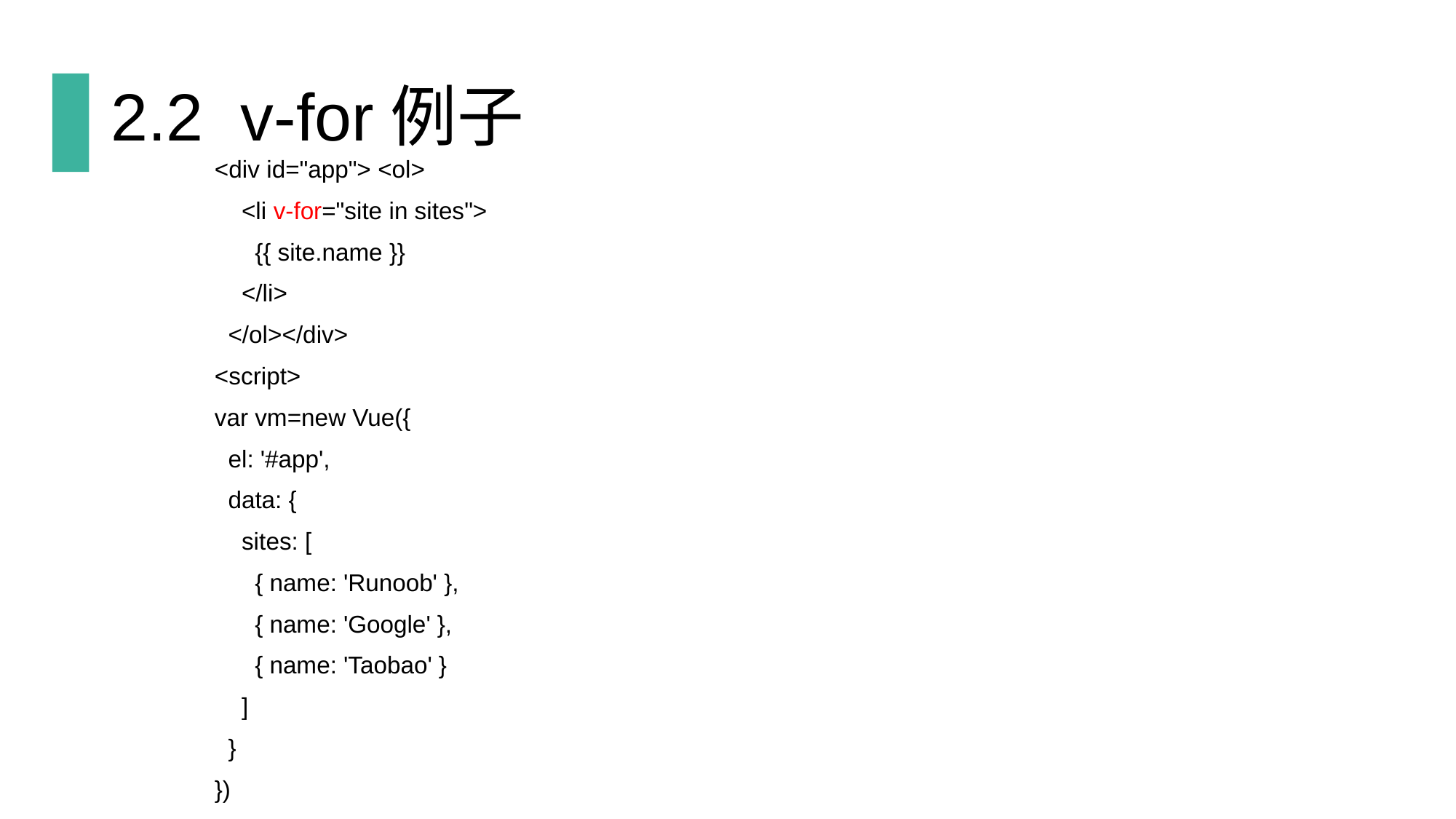

# 2.2  v-for例子
<div id="app"> <ol>
    <li v-for="site in sites">
      {{ site.name }}
    </li>
  </ol></div>
<script>
var vm=new Vue({
  el: '#app',
  data: {
    sites: [
      { name: 'Runoob' },
      { name: 'Google' },
      { name: 'Taobao' }
    ]
  }
})
</script>